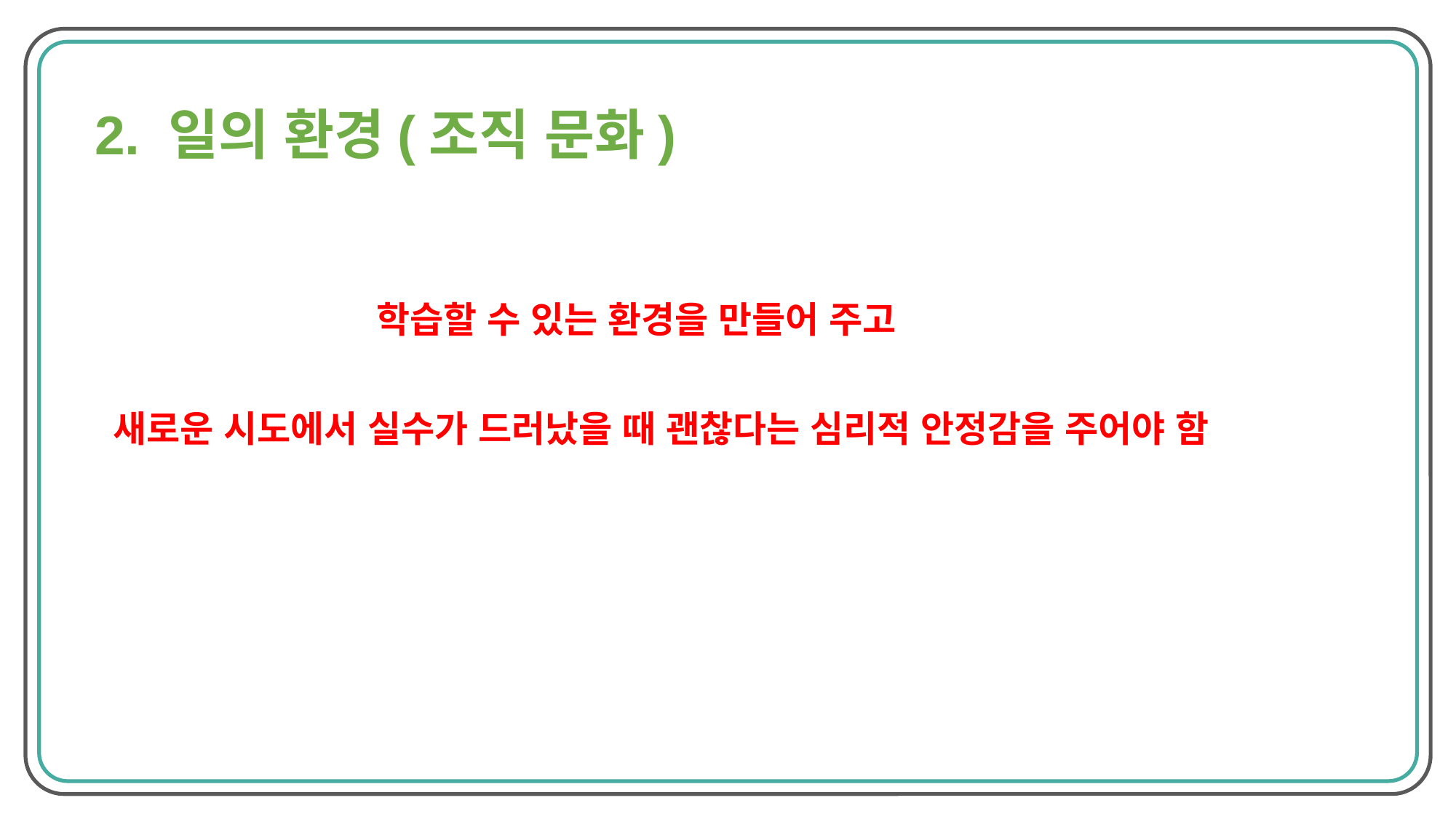

2. 일의 환경(조직 문화)
                         학습할 수 있는 환경을 만들어 주고
새로운 시도에서 실수가 드러났을 때 괜찮다는 심리적 안정감을 주어야 함